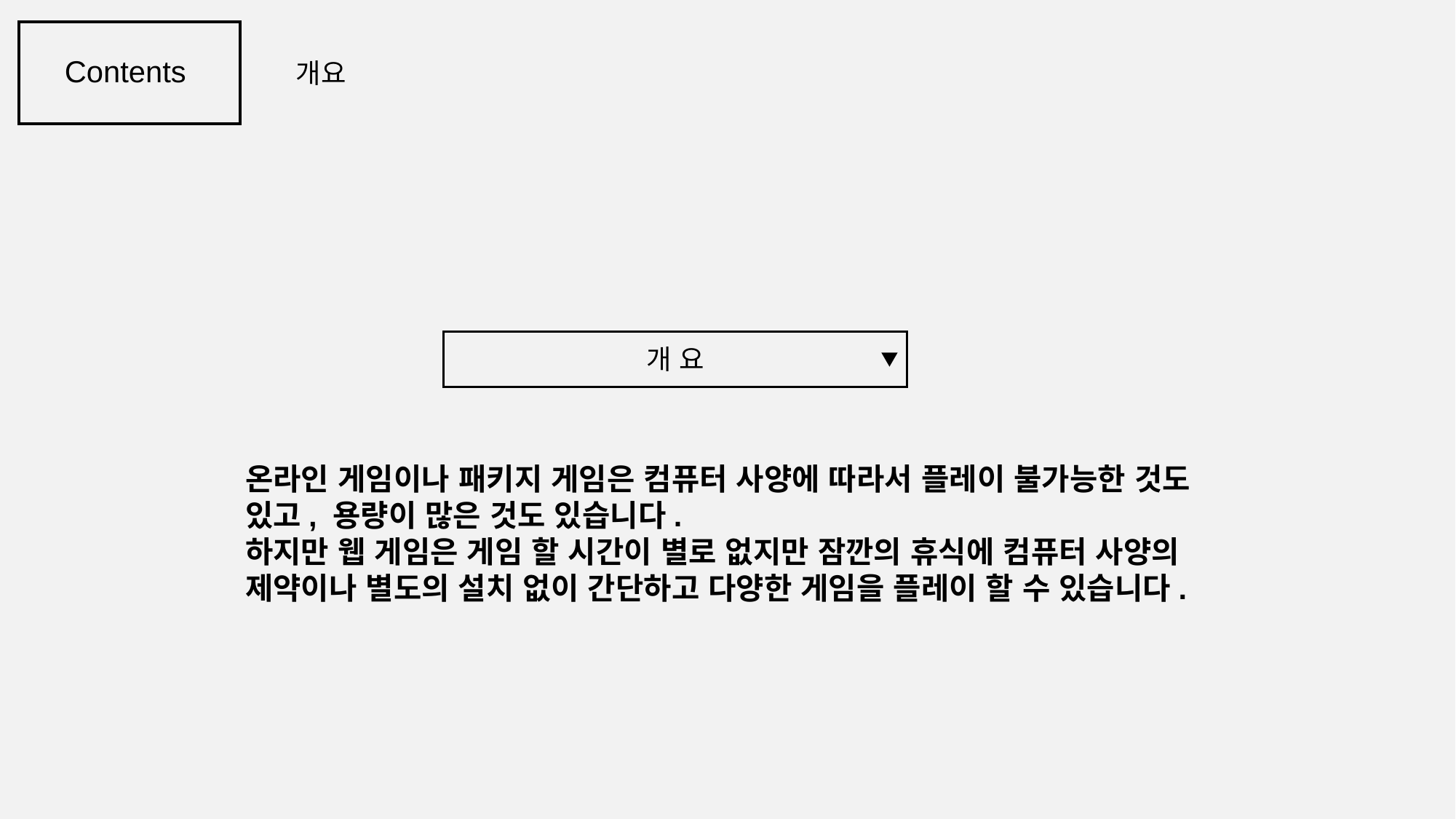

Contents
개요

개 요

온라인 게임이나 패키지 게임은 컴퓨터 사양에 따라서 플레이 불가능한 것도 있고, 용량이 많은 것도 있습니다.
하지만 웹 게임은 게임 할 시간이 별로 없지만 잠깐의 휴식에 컴퓨터 사양의 제약이나 별도의 설치 없이 간단하고 다양한 게임을 플레이 할 수 있습니다.